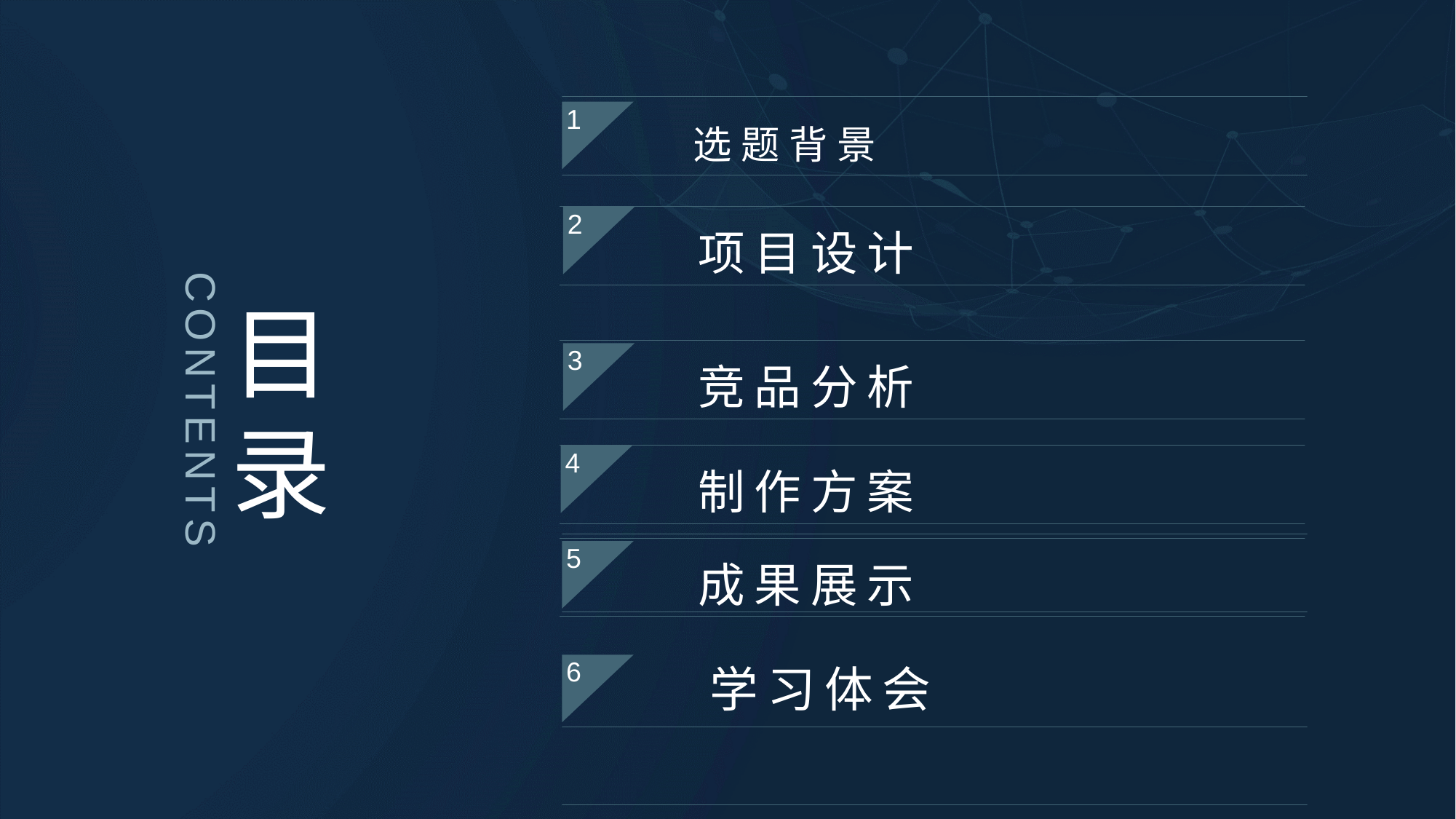

选题背景
1
2
   竞品分析
3
4

   项目设计
目
录
CONTENTS
   制作方案
   成果展示
5
	 学习体会
6